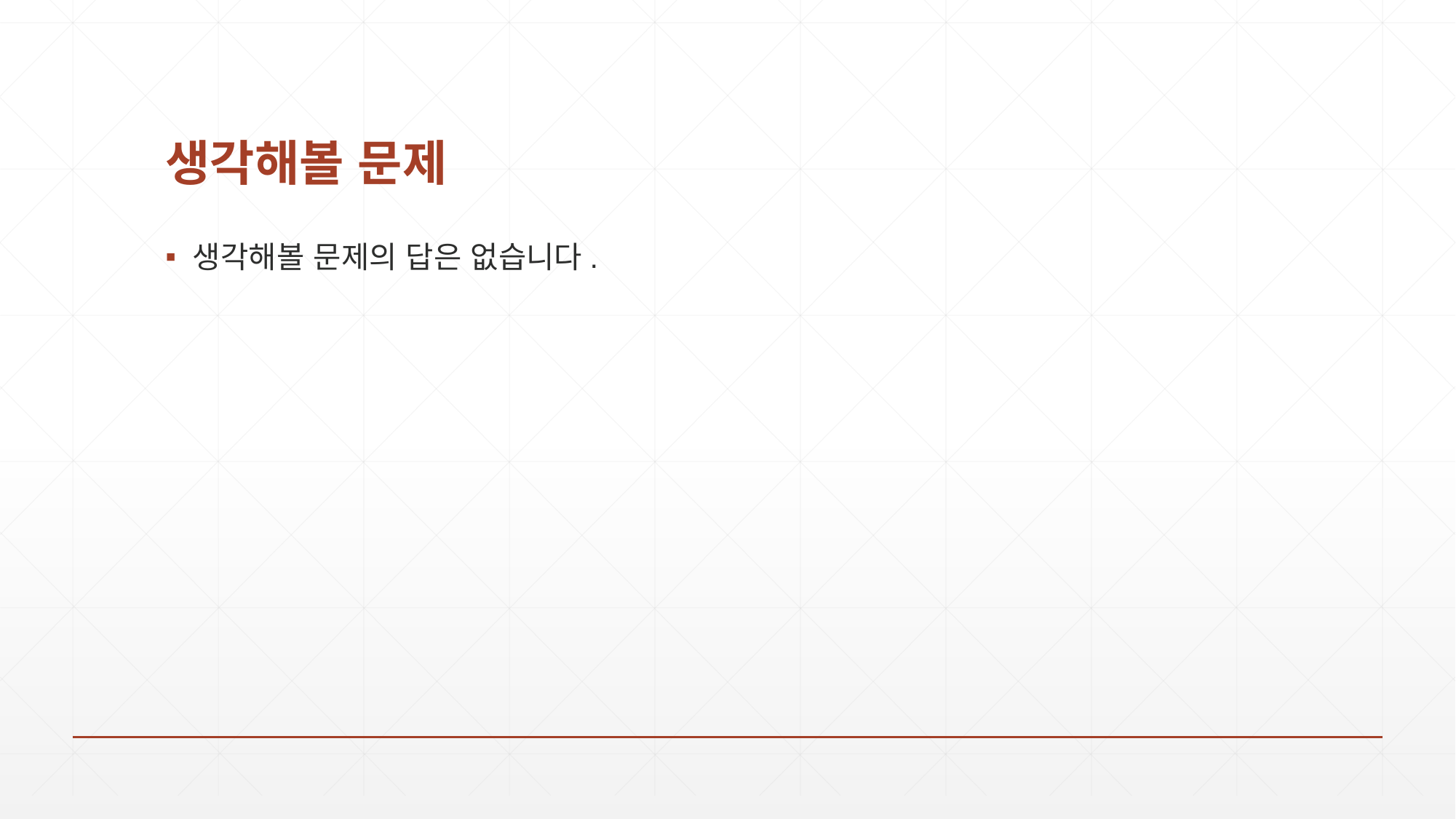

# 생각해볼 문제
생각해볼 문제의 답은 없습니다.